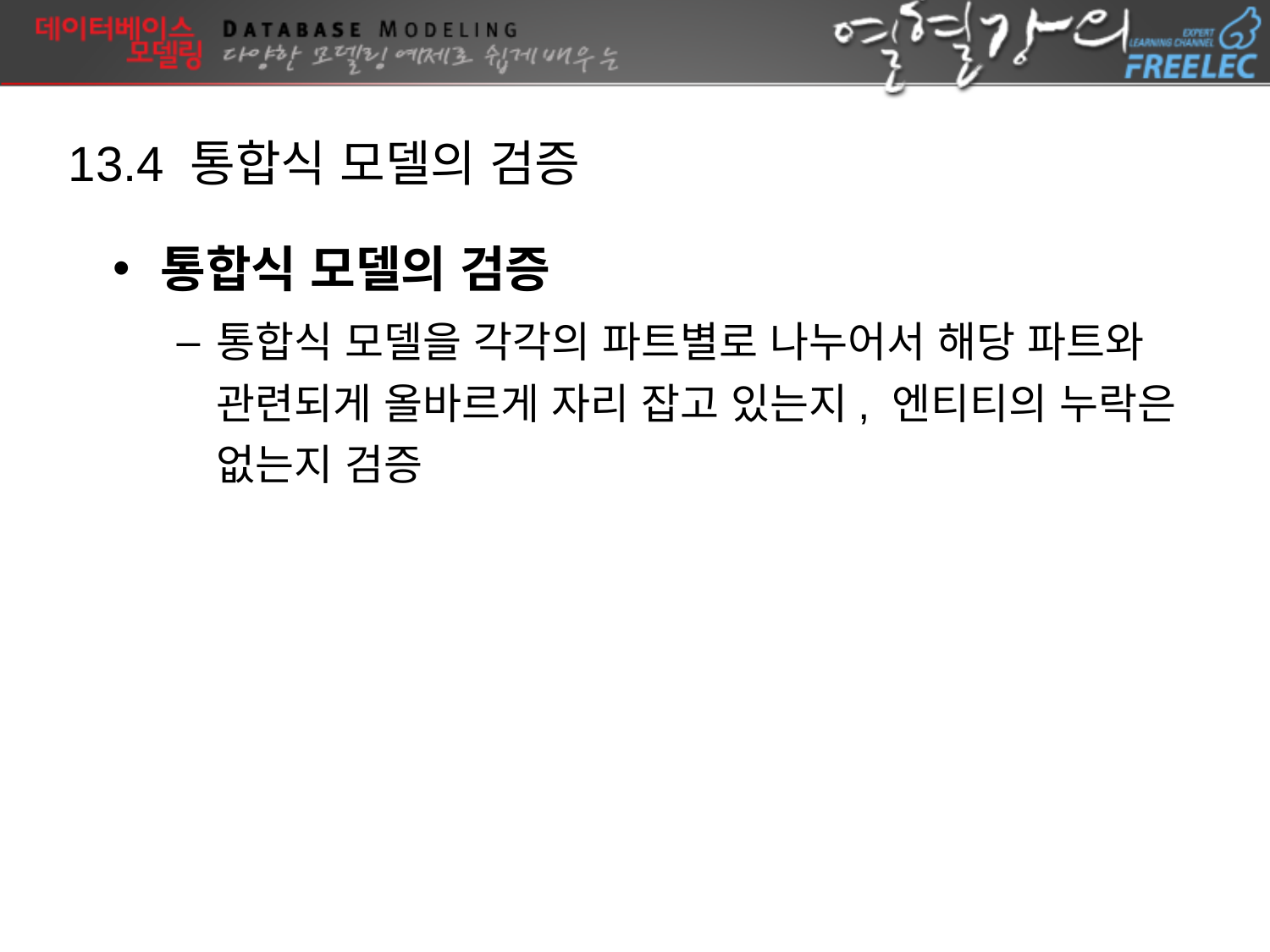

13.4 통합식 모델의 검증
통합식 모델의 검증
통합식 모델을 각각의 파트별로 나누어서 해당 파트와 관련되게 올바르게 자리 잡고 있는지, 엔티티의 누락은 없는지 검증